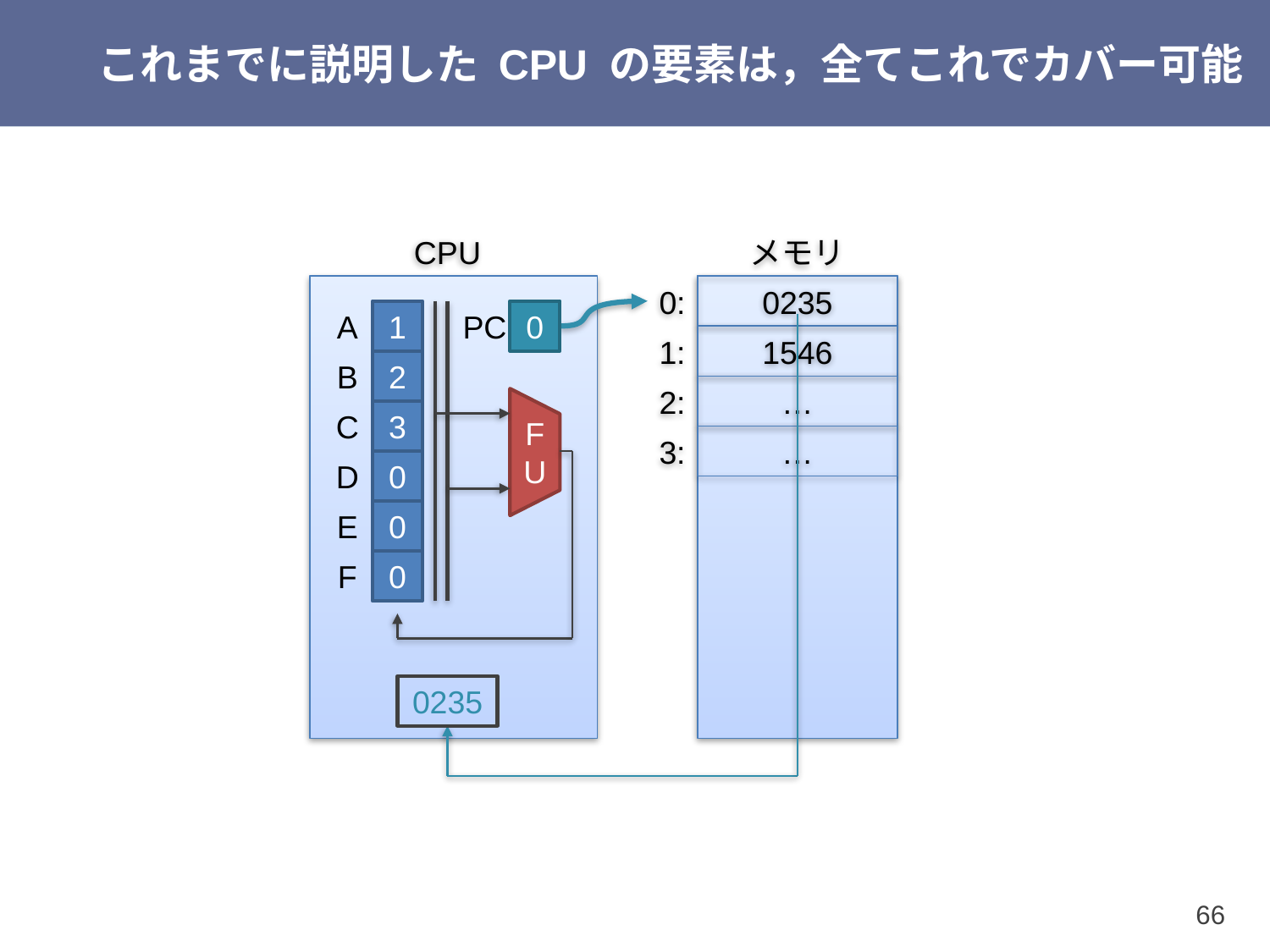

# これまでに説明した CPU の要素は，全てこれでカバー可能
CPU
メモリ

0:
0235

A
1
PC
0
1:
1546
B
2
2:
…
C
3
3:
…
FU
D
0
E
0
F
0
0235